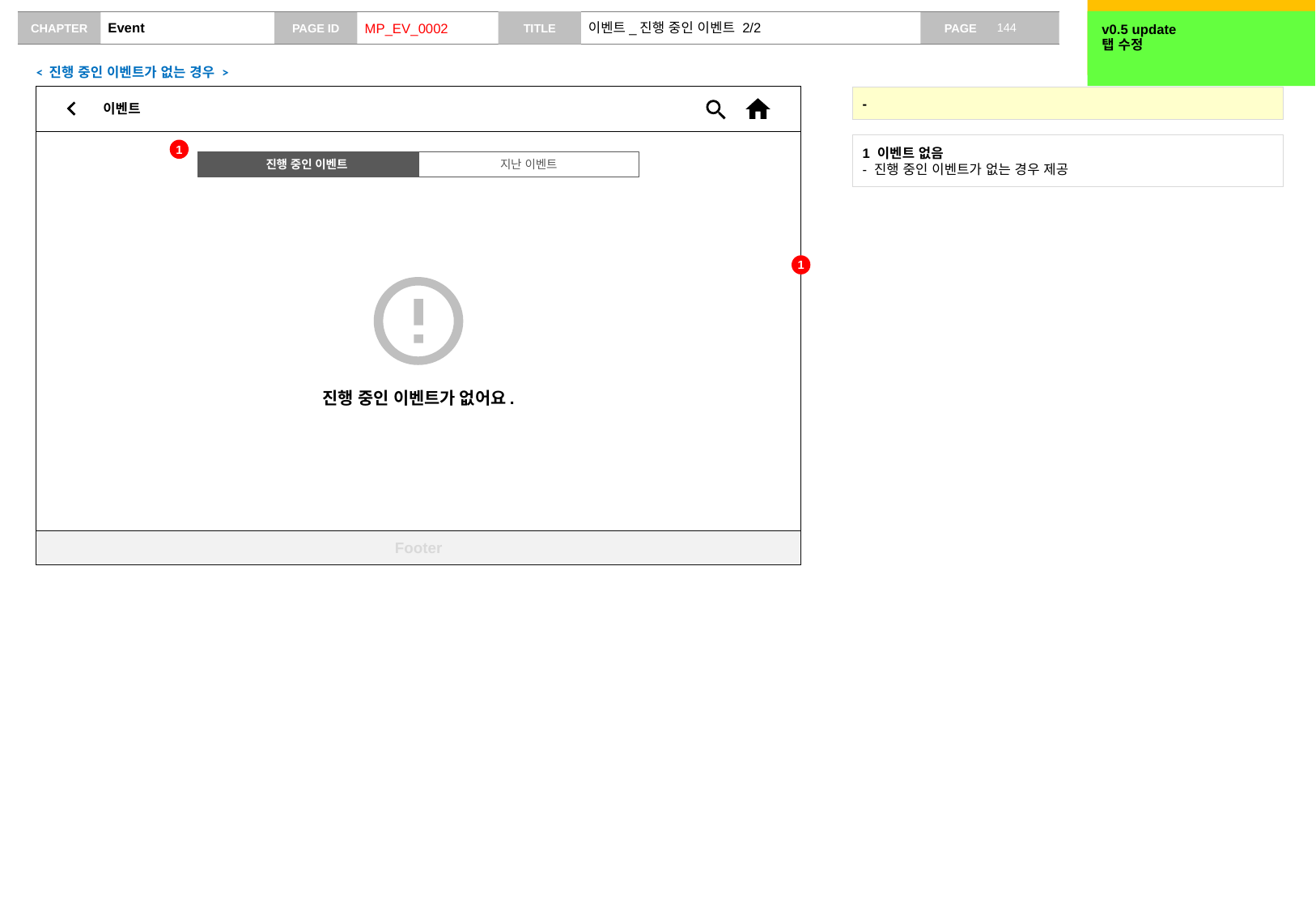

v0.4 update
no data case 추가
v0.5 update
탭 수정
# Event
MP_EV_0002
이벤트_진행 중인 이벤트 2/2
< 진행 중인 이벤트가 없는 경우 >

이벤트

-

1 이벤트 없음
- 진행 중인 이벤트가 없는 경우 제공
1
진행 중인 이벤트
지난 이벤트
1

진행 중인 이벤트가 없어요.
Footer